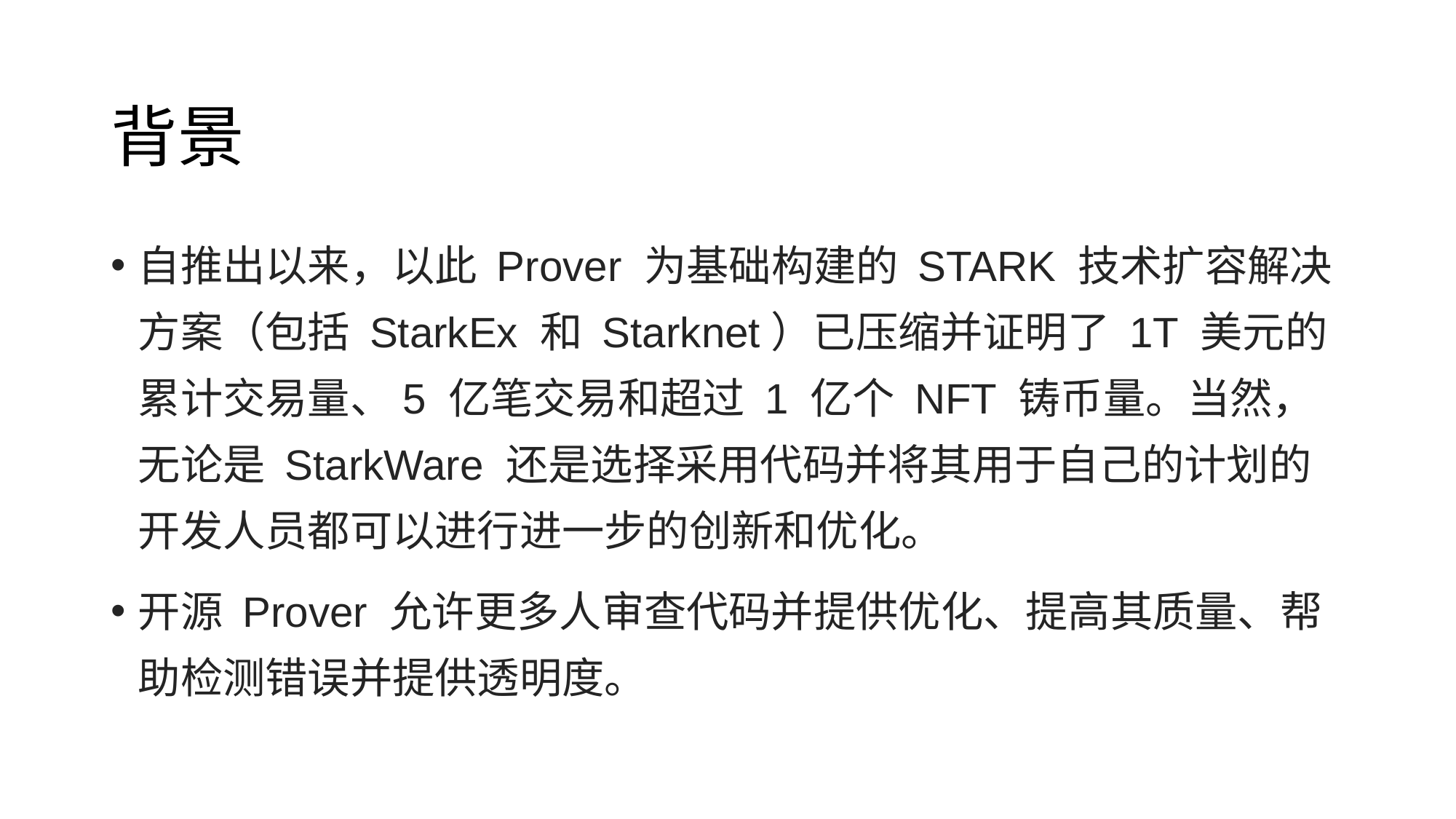

# 背景
自推出以来，以此 Prover 为基础构建的 STARK 技术扩容解决方案（包括 StarkEx 和 Starknet）已压缩并证明了 1T 美元的累计交易量、5 亿笔交易和超过 1 亿个 NFT 铸币量。当然，无论是 StarkWare 还是选择采用代码并将其用于自己的计划的开发人员都可以进行进一步的创新和优化。
开源 Prover 允许更多人审查代码并提供优化、提高其质量、帮助检测错误并提供透明度。